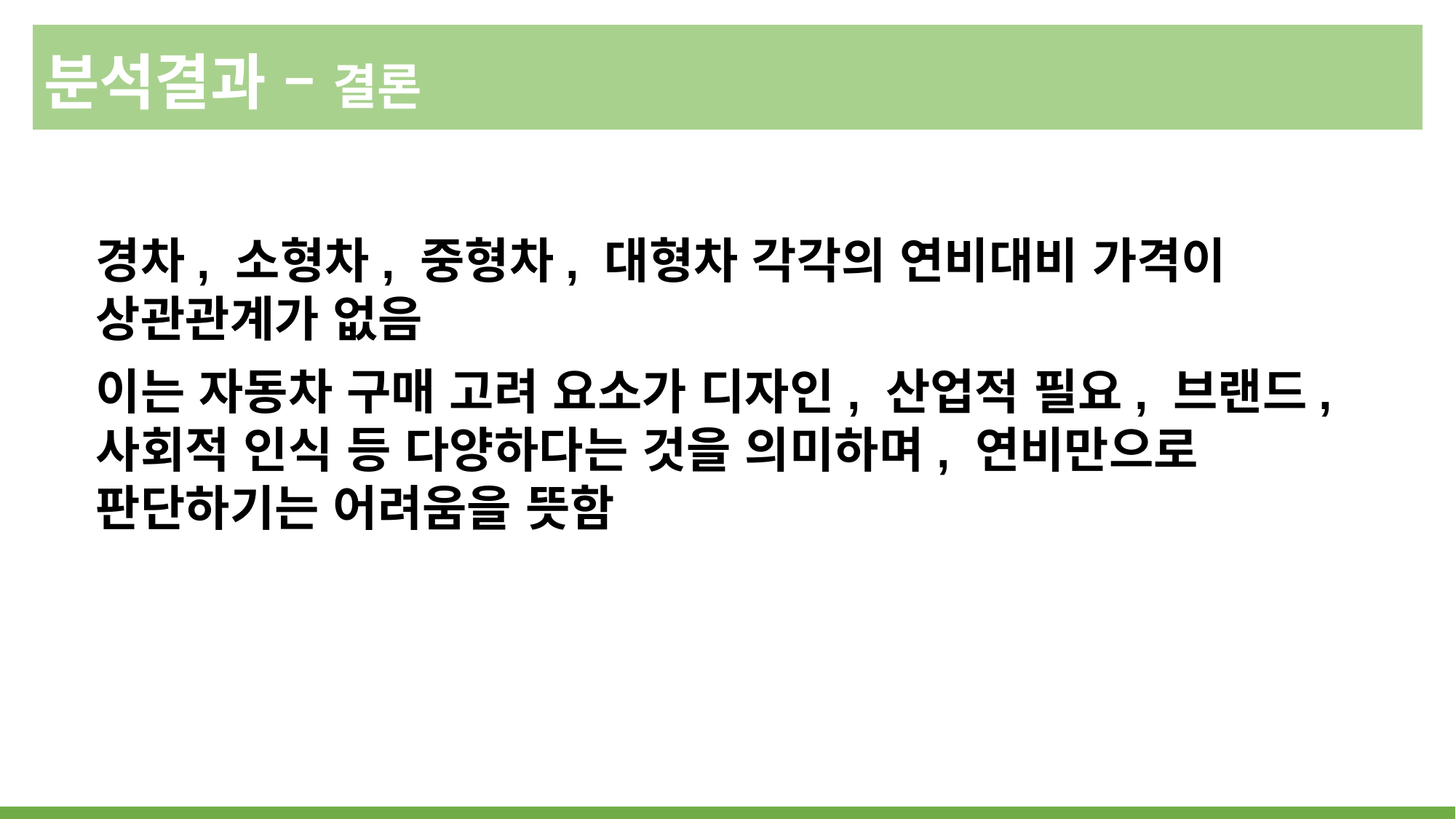

분석결과 – 결론
경차, 소형차, 중형차, 대형차 각각의 연비대비 가격이 상관관계가 없음

이는 자동차 구매 고려 요소가 디자인, 산업적 필요, 브랜드, 사회적 인식 등 다양하다는 것을 의미하며, 연비만으로 판단하기는 어려움을 뜻함